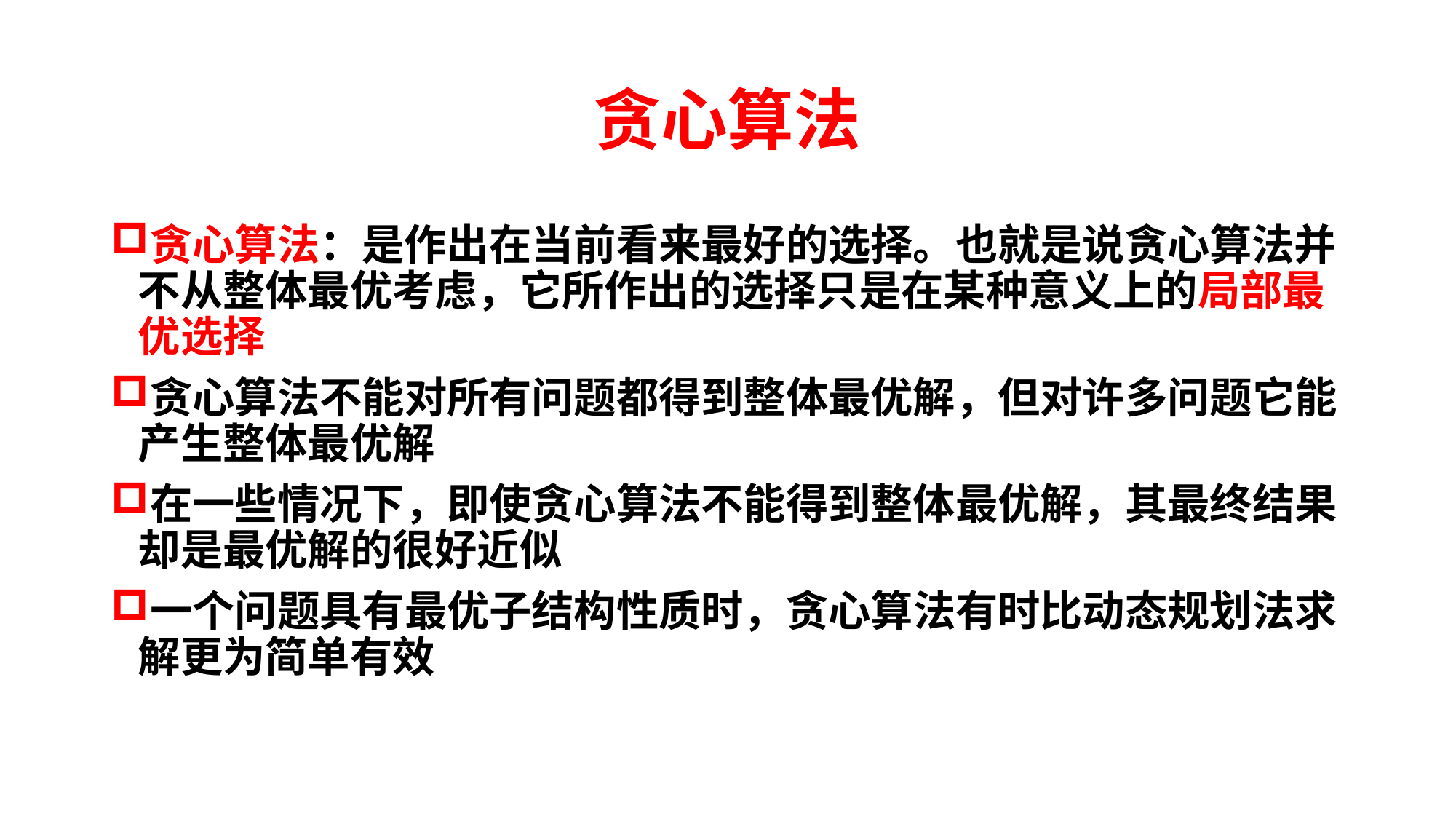

# 贪心算法
贪心算法：是作出在当前看来最好的选择。也就是说贪心算法并不从整体最优考虑，它所作出的选择只是在某种意义上的局部最优选择
贪心算法不能对所有问题都得到整体最优解，但对许多问题它能产生整体最优解
在一些情况下，即使贪心算法不能得到整体最优解，其最终结果却是最优解的很好近似
一个问题具有最优子结构性质时，贪心算法有时比动态规划法求解更为简单有效